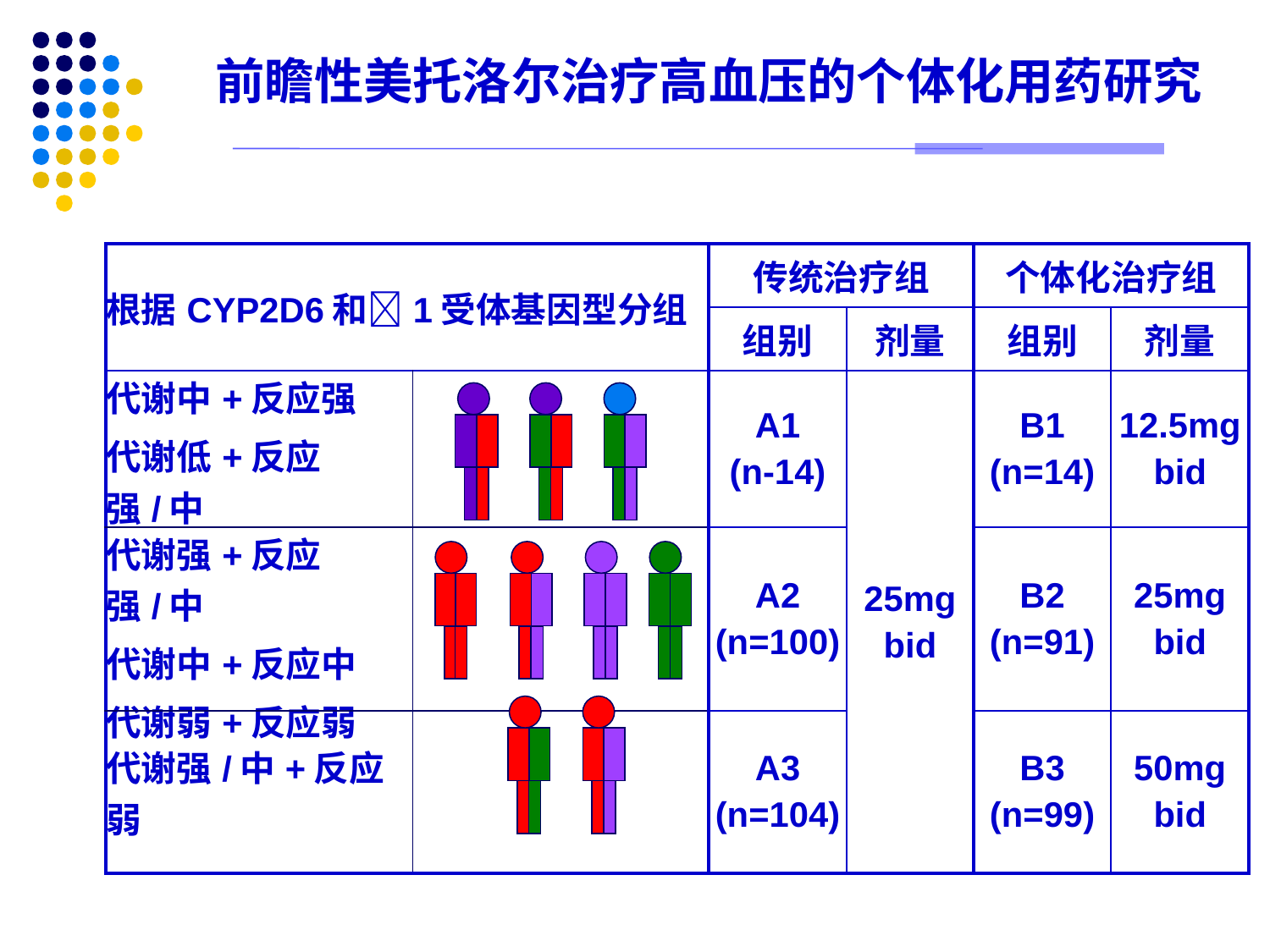

前瞻性美托洛尔治疗高血压的个体化用药研究
| 根据CYP2D6和β1受体基因型分组 |  | 传统治疗组 |  | 个体化治疗组 |  |
| --- | --- | --- | --- | --- | --- |
|  |  | 组别 | 剂量 | 组别 | 剂量 |
| 代谢中+反应强 代谢低+反应强/中 |  | A1 (n-14) | 25mg bid | B1 (n=14) | 12.5mg bid |
| 代谢强+反应强/中 代谢中+反应中 代谢弱+反应弱 |  | A2 (n=100) |  | B2 (n=91) | 25mg bid |
| 代谢强/中+反应弱 |  | A3 (n=104) |  | B3 (n=99) | 50mg bid |